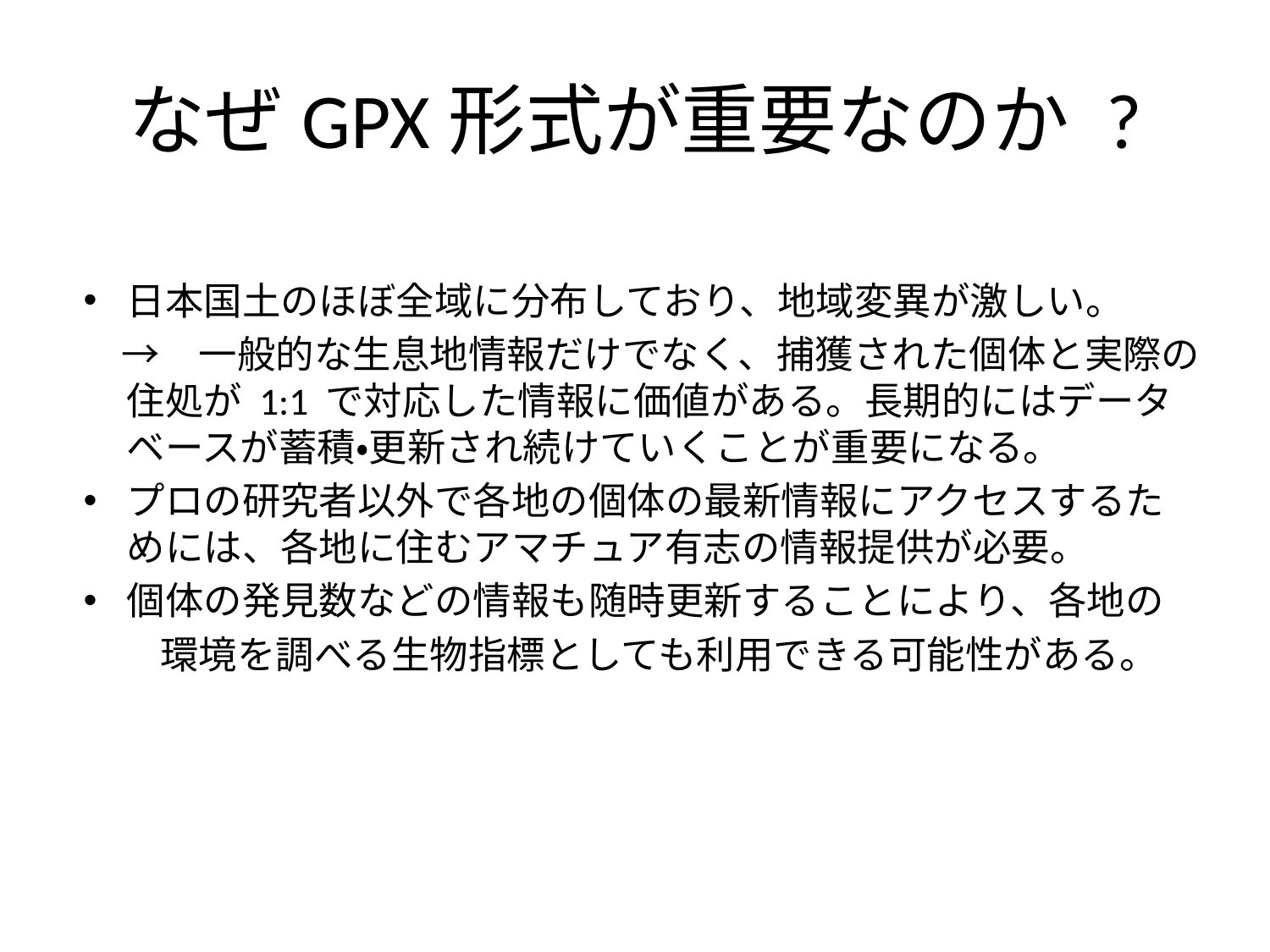

# なぜGPX形式が重要なのか ?
日本国土のほぼ全域に分布しており、地域変異が激しい。
　→　一般的な生息地情報だけでなく、捕獲された個体と実際の住処が 1:1 で対応した情報に価値がある。長期的にはデータベースが蓄積・更新され続けていくことが重要になる。
プロの研究者以外で各地の個体の最新情報にアクセスするためには、各地に住むアマチュア有志の情報提供が必要。
個体の発見数などの情報も随時更新することにより、各地の
　　環境を調べる生物指標としても利用できる可能性がある。